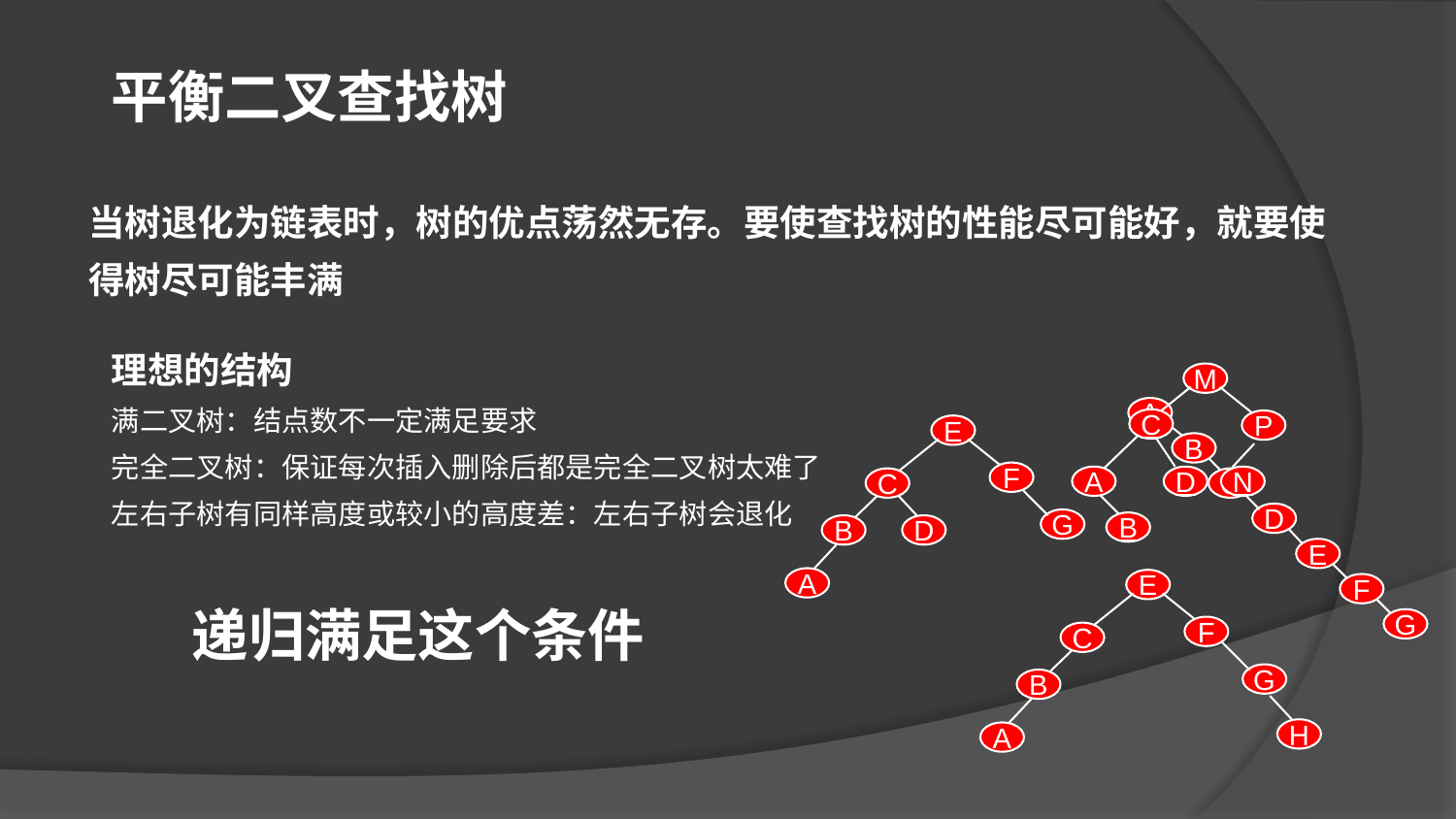

平衡二叉查找树
当树退化为链表时，树的优点荡然无存。要使查找树的性能尽可能好，就要使得树尽可能丰满
理想的结构
满二叉树：结点数不一定满足要求
完全二叉树：保证每次插入删除后都是完全二叉树太难了
左右子树有同样高度或较小的高度差：左右子树会退化
M

C
P

A
D
N
A
E

B

F
C
C

D
G
B
D

E

A
F

G

B
E

F
C

B

H
A

G
递归满足这个条件